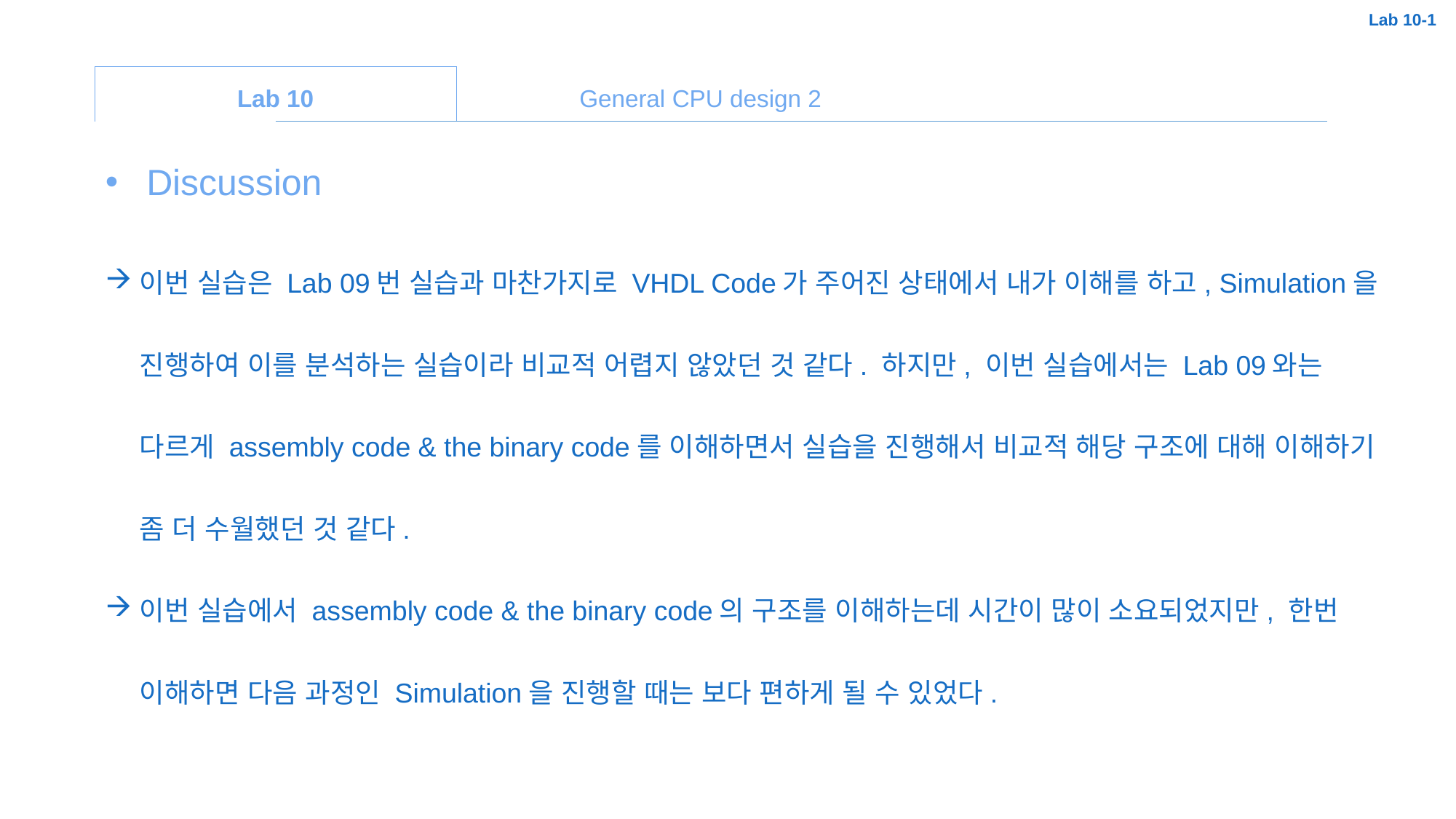

Lab 10-1

Lab 10
General CPU design 2
Discussion
이번 실습은 Lab 09번 실습과 마찬가지로 VHDL Code가 주어진 상태에서 내가 이해를 하고, Simulation을 진행하여 이를 분석하는 실습이라 비교적 어렵지 않았던 것 같다. 하지만, 이번 실습에서는 Lab 09와는 다르게 assembly code & the binary code를 이해하면서 실습을 진행해서 비교적 해당 구조에 대해 이해하기 좀 더 수월했던 것 같다.
이번 실습에서 assembly code & the binary code의 구조를 이해하는데 시간이 많이 소요되었지만, 한번 이해하면 다음 과정인 Simulation을 진행할 때는 보다 편하게 될 수 있었다.